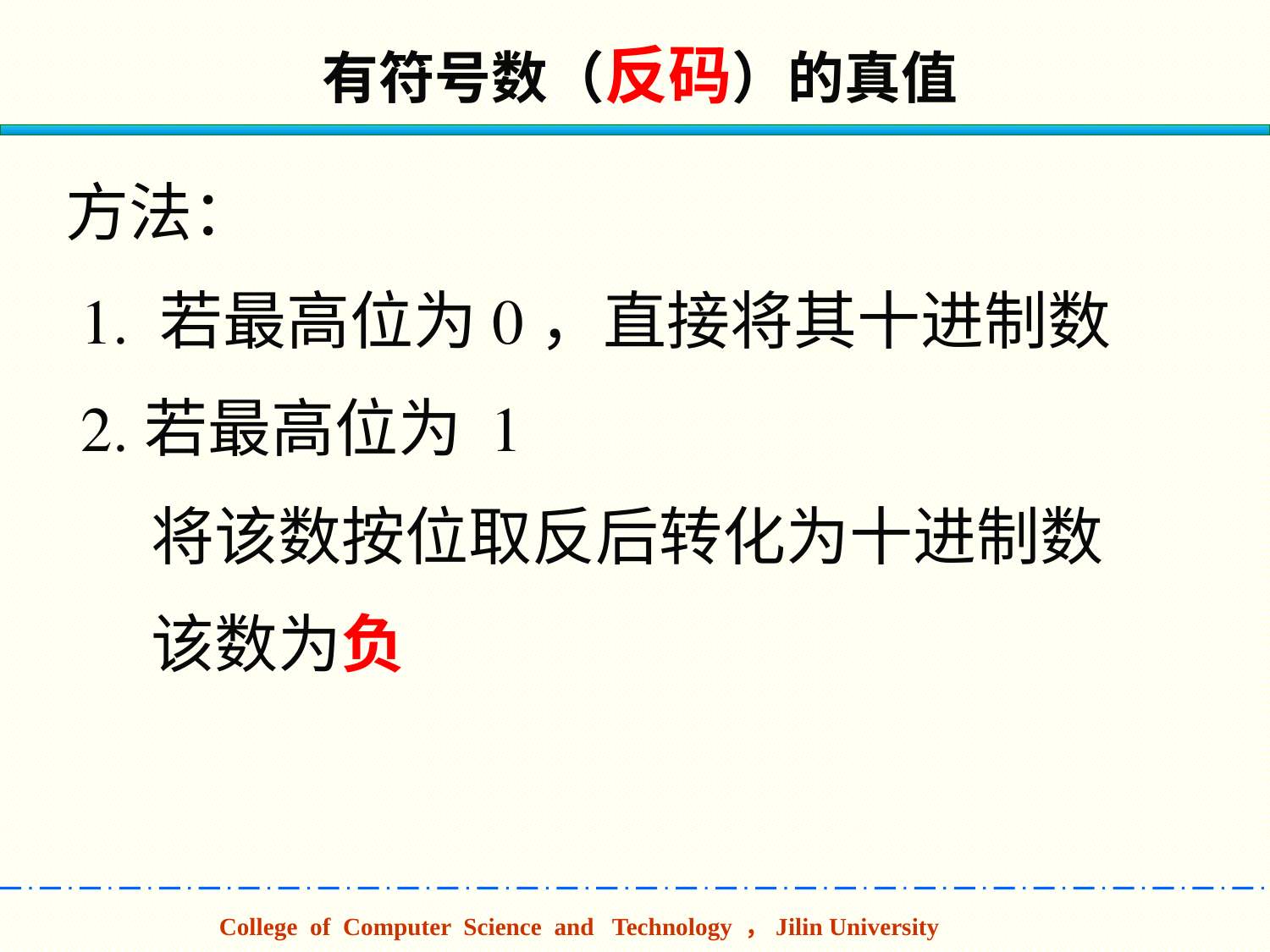

有符号数（反码）的真值
方法：
 1. 若最高位为0，直接将其十进制数
 2.若最高位为 1
     将该数按位取反后转化为十进制数
     该数为负